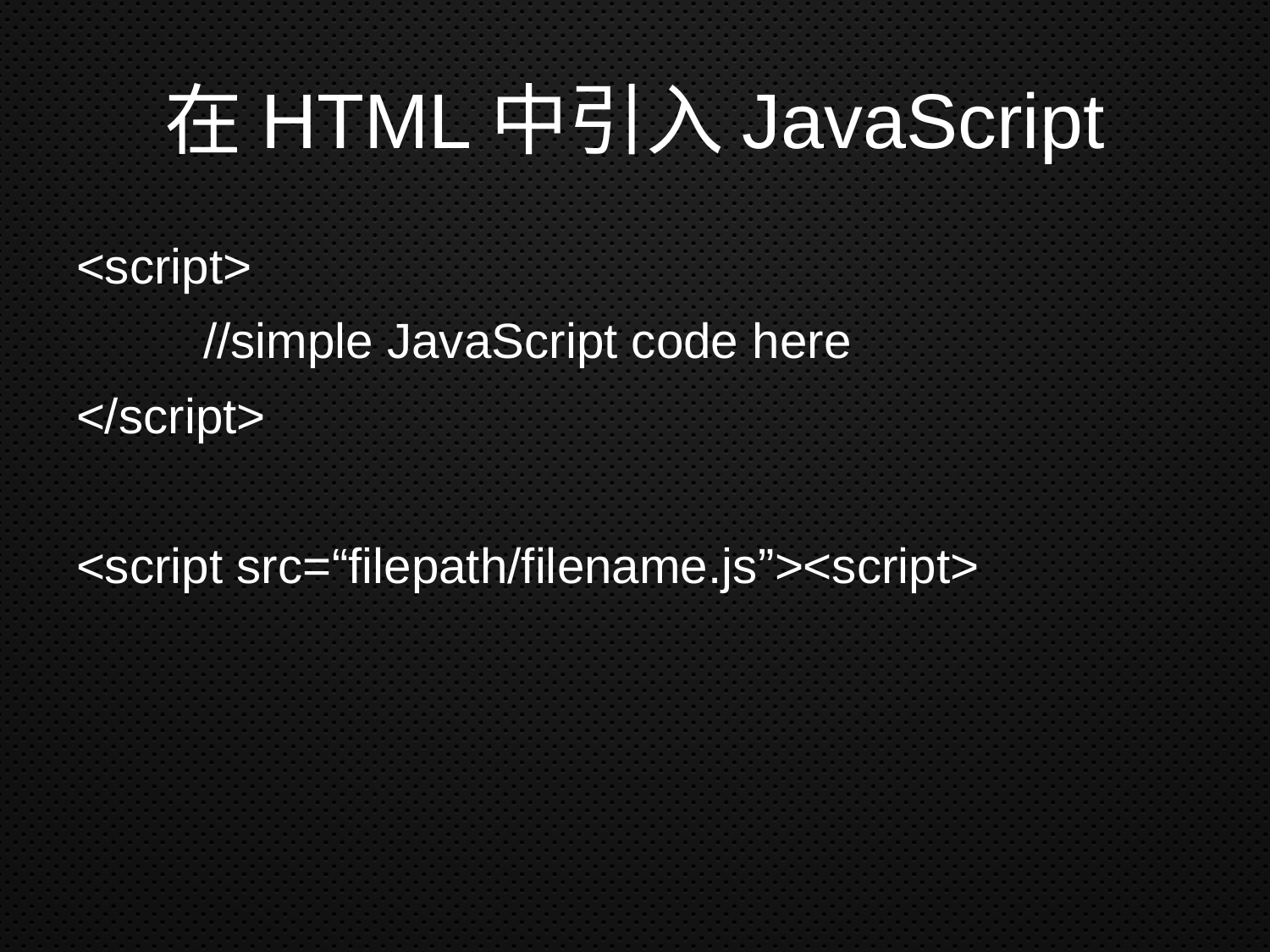

# 在HTML中引入JavaScript
<script>
	//simple JavaScript code here
</script>

<script src=“filepath/filename.js”><script>